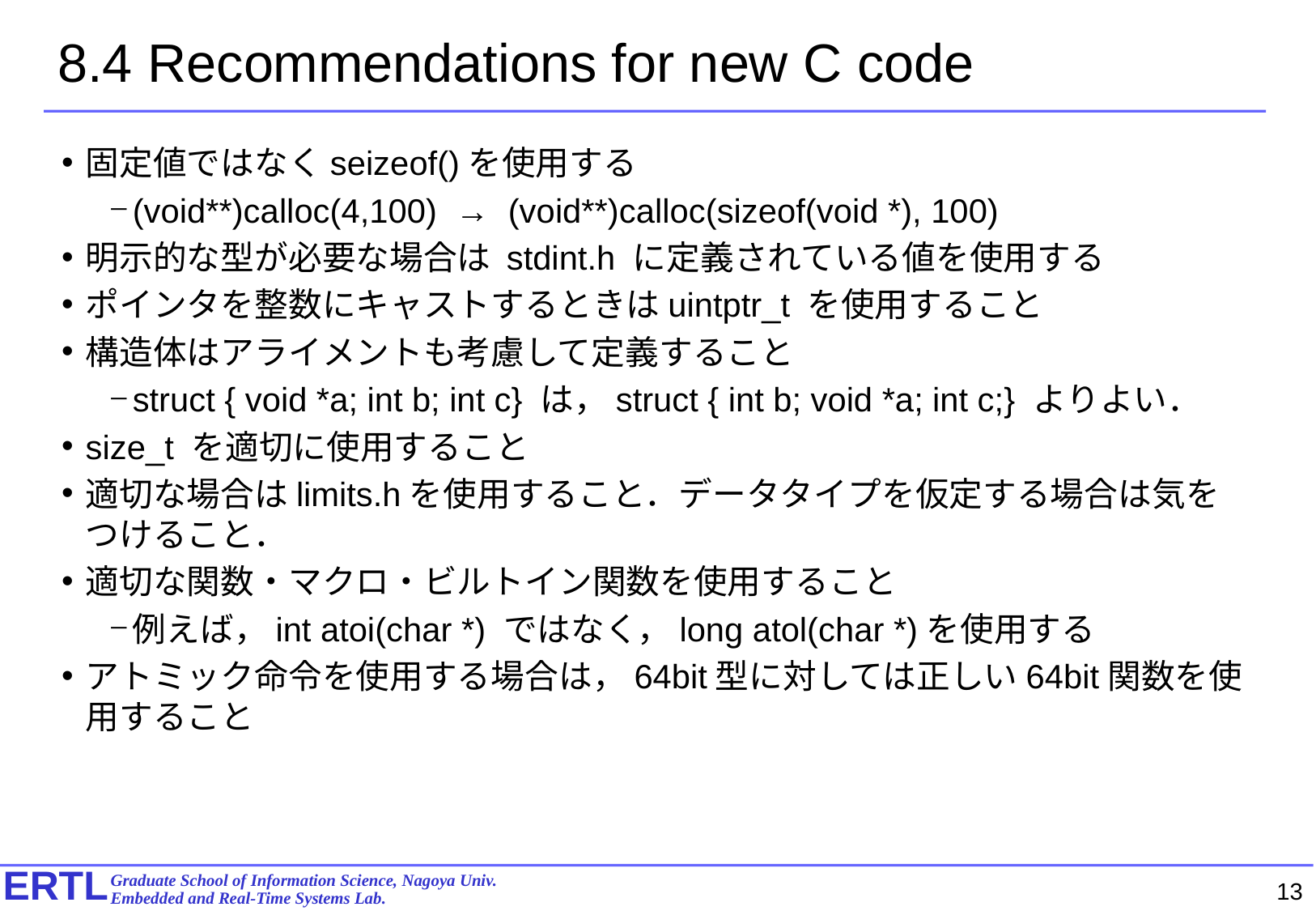

# 8.4 Recommendations for new C code
固定値ではなくseizeof()を使用する
(void**)calloc(4,100)  →  (void**)calloc(sizeof(void *), 100)
明示的な型が必要な場合は stdint.h に定義されている値を使用する
ポインタを整数にキャストするときはuintptr_t を使用すること
構造体はアライメントも考慮して定義すること
struct { void *a; int b; int c} は，struct { int b; void *a; int c;} よりよい．
size_t を適切に使用すること
適切な場合はlimits.hを使用すること．データタイプを仮定する場合は気をつけること．
適切な関数・マクロ・ビルトイン関数を使用すること
例えば，int atoi(char *) ではなく，long atol(char *)を使用する
アトミック命令を使用する場合は，64bit型に対しては正しい64bit関数を使用すること

13